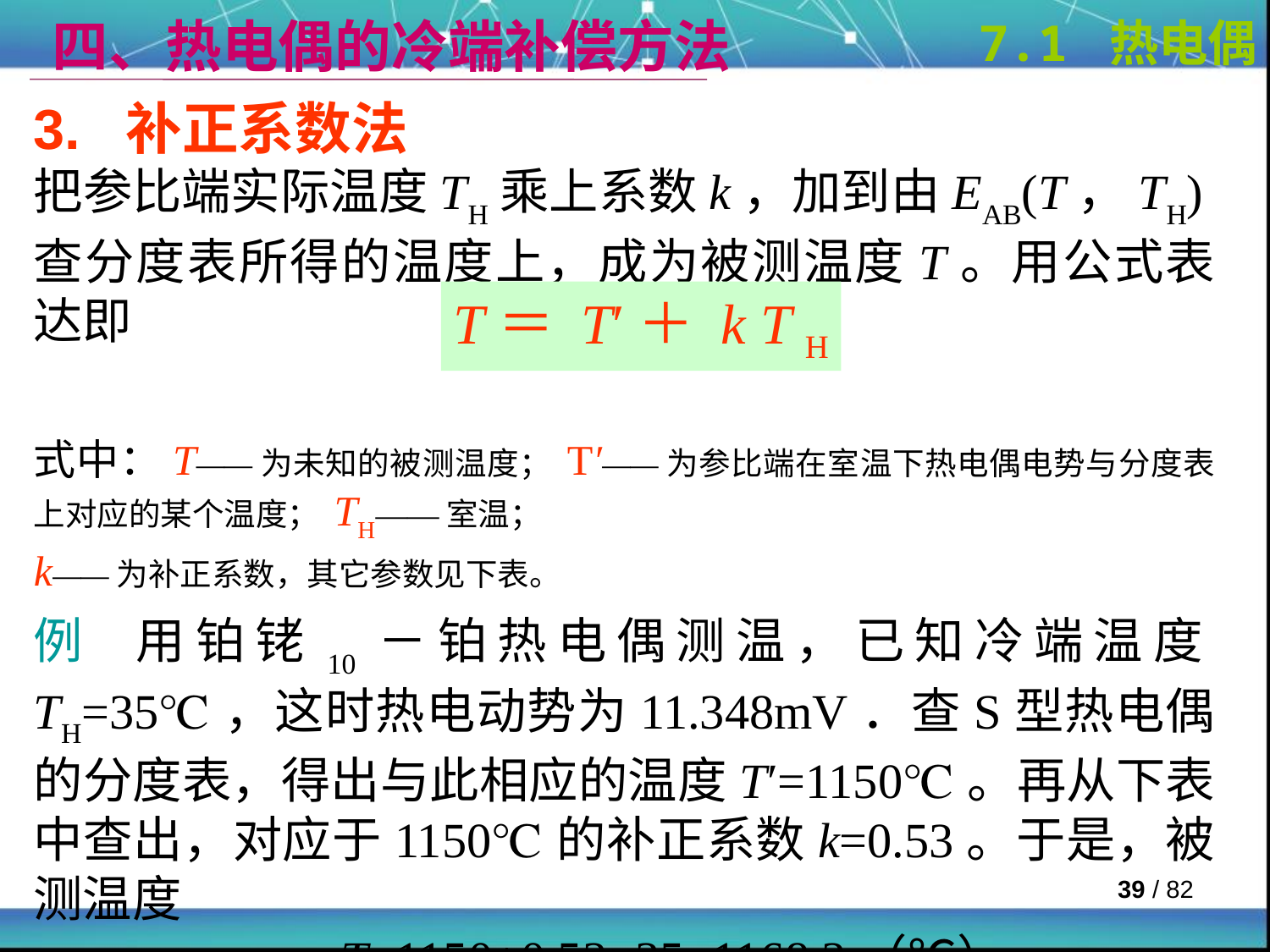

四、热电偶的冷端补偿方法
7.1 热电偶

3.  补正系数法
把参比端实际温度TH乘上系数k，加到由EAB(T，TH)查分度表所得的温度上，成为被测温度T。用公式表达即

式中：T——为未知的被测温度； T′——为参比端在室温下热电偶电势与分度表上对应的某个温度； TH——室温；
k——为补正系数，其它参数见下表。
例  用铂铑10－铂热电偶测温，已知冷端温度TH=35℃，这时热电动势为11.348mV．查S型热电偶的分度表，得出与此相应的温度T′=1150℃。再从下表中查出，对应于1150℃的补正系数k=0.53。于是，被测温度
                         T=1150+0.53×35=1168.3（℃）
用这种办法稍稍简单一些，比计算修正法误差可能大一点，但误差不大于0.14％。
T＝ T′＋ k T H
39 / 82